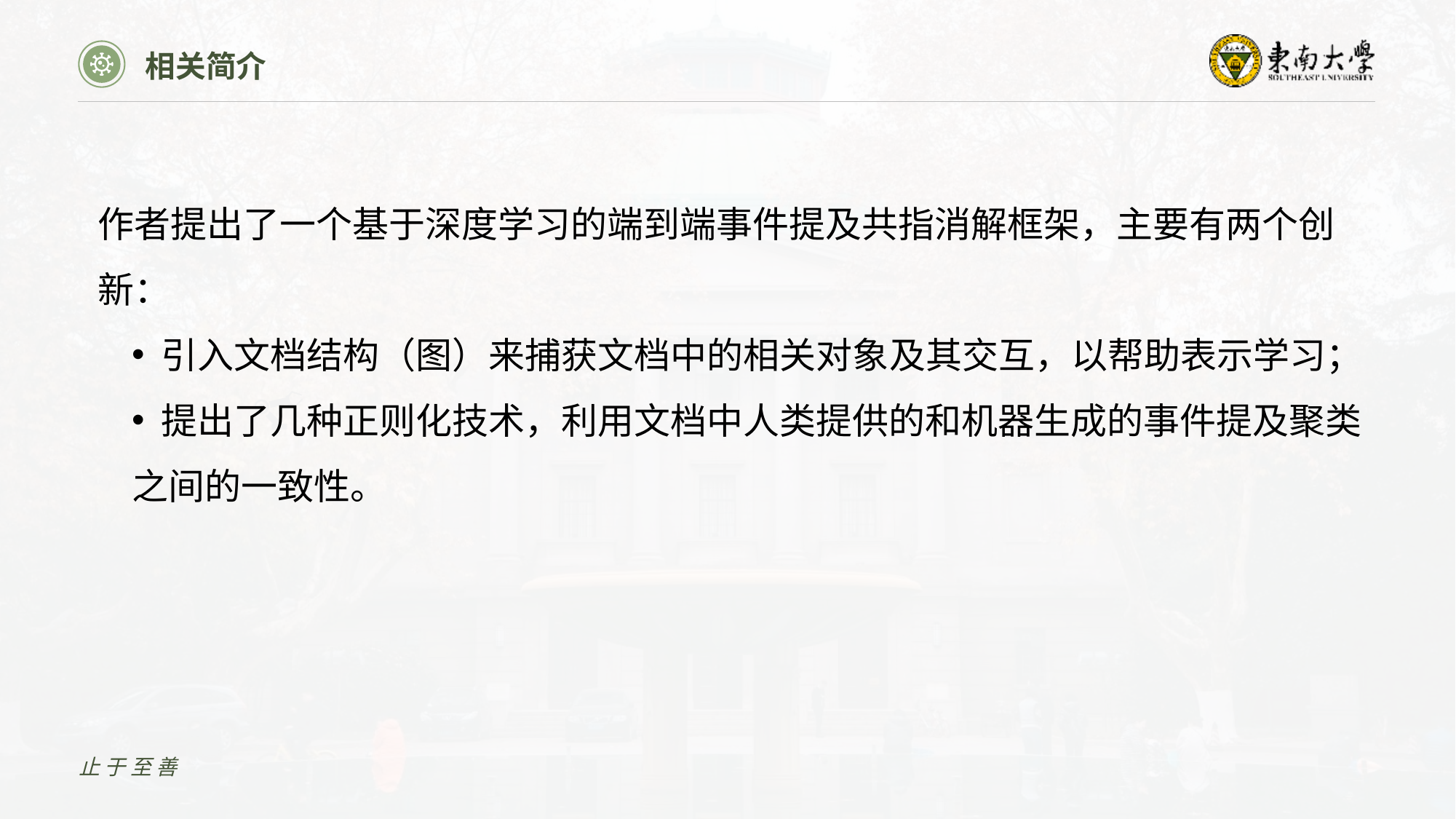

相关简介
作者提出了一个基于深度学习的端到端事件提及共指消解框架，主要有两个创新：
 引入文档结构（图）来捕获文档中的相关对象及其交互，以帮助表示学习；
 提出了几种正则化技术，利用文档中人类提供的和机器生成的事件提及聚类之间的一致性。

止于至善
32